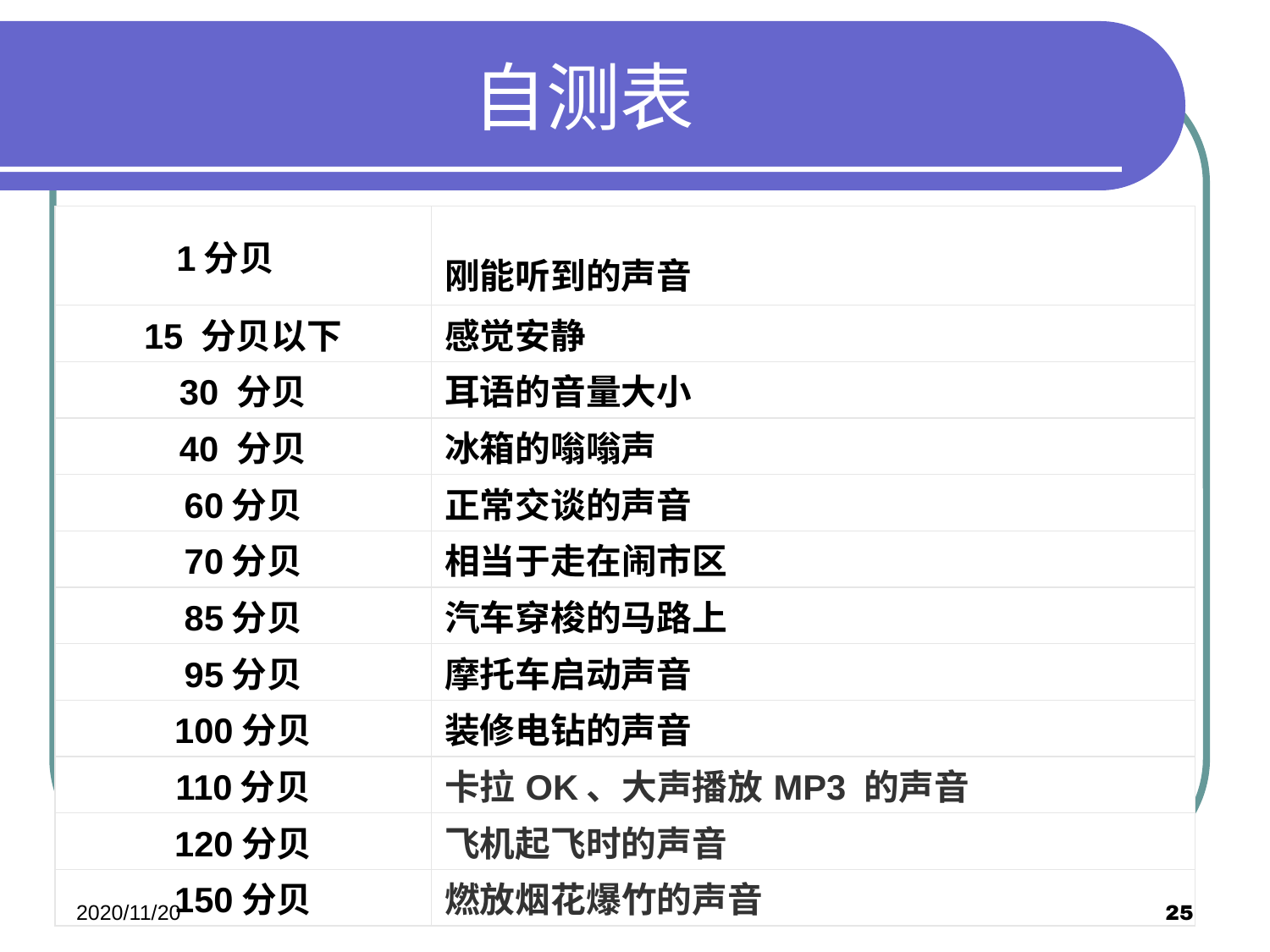

# 自测表
| 1分贝 | 刚能听到的声音 |
| --- | --- |
| 15 分贝以下 | 感觉安静 |
| 30 分贝 | 耳语的音量大小 |
| 40 分贝 | 冰箱的嗡嗡声 |
| 60分贝 | 正常交谈的声音 |
| 70分贝 | 相当于走在闹市区 |
| 85分贝 | 汽车穿梭的马路上 |
| 95分贝 | 摩托车启动声音 |
| 100分贝 | 装修电钻的声音 |
| 110分贝 | 卡拉OK、大声播放MP3 的声音 |
| 120分贝 | 飞机起飞时的声音 |
| 150分贝 | 燃放烟花爆竹的声音 |
2020/11/20
25